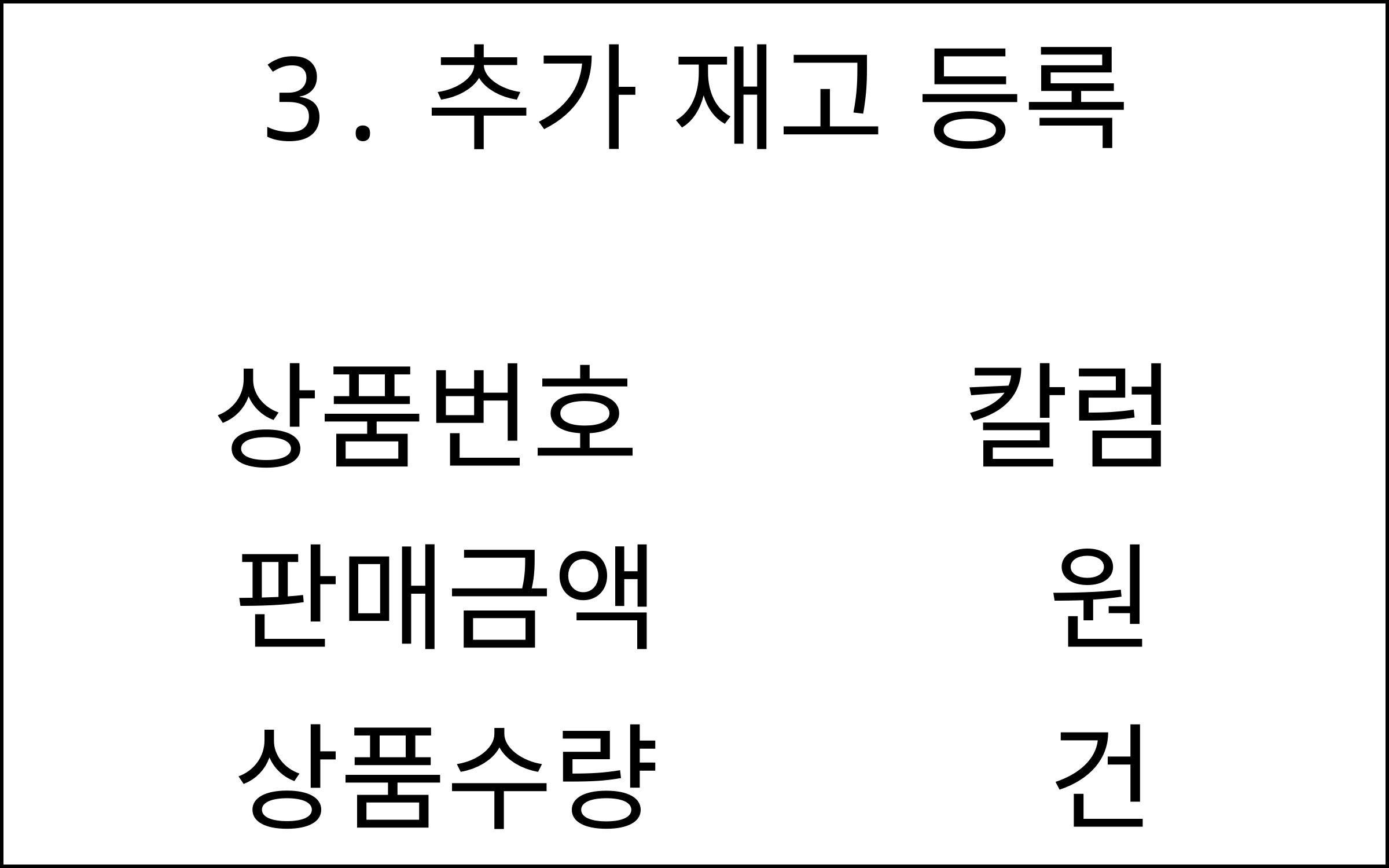

3.추가 재고 등록

상품번호          칼럼
판매금액            원
상품수량            건